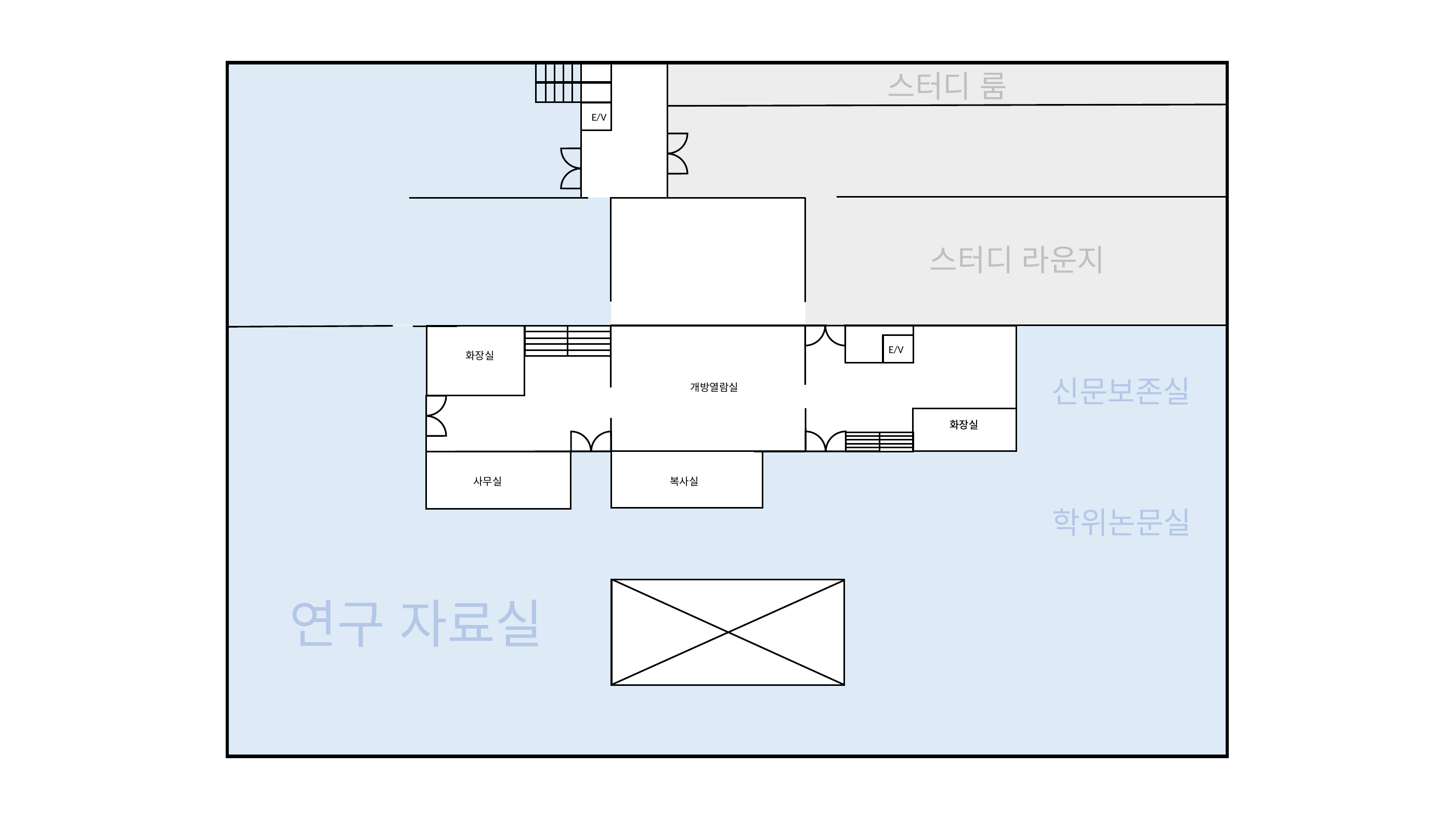

스터디 룸

E/V

스터디 라운지

E/V
화장실
신문보존실

개방열람실

화장실
화장실

사무실
복사실
학위논문실

연구 자료실